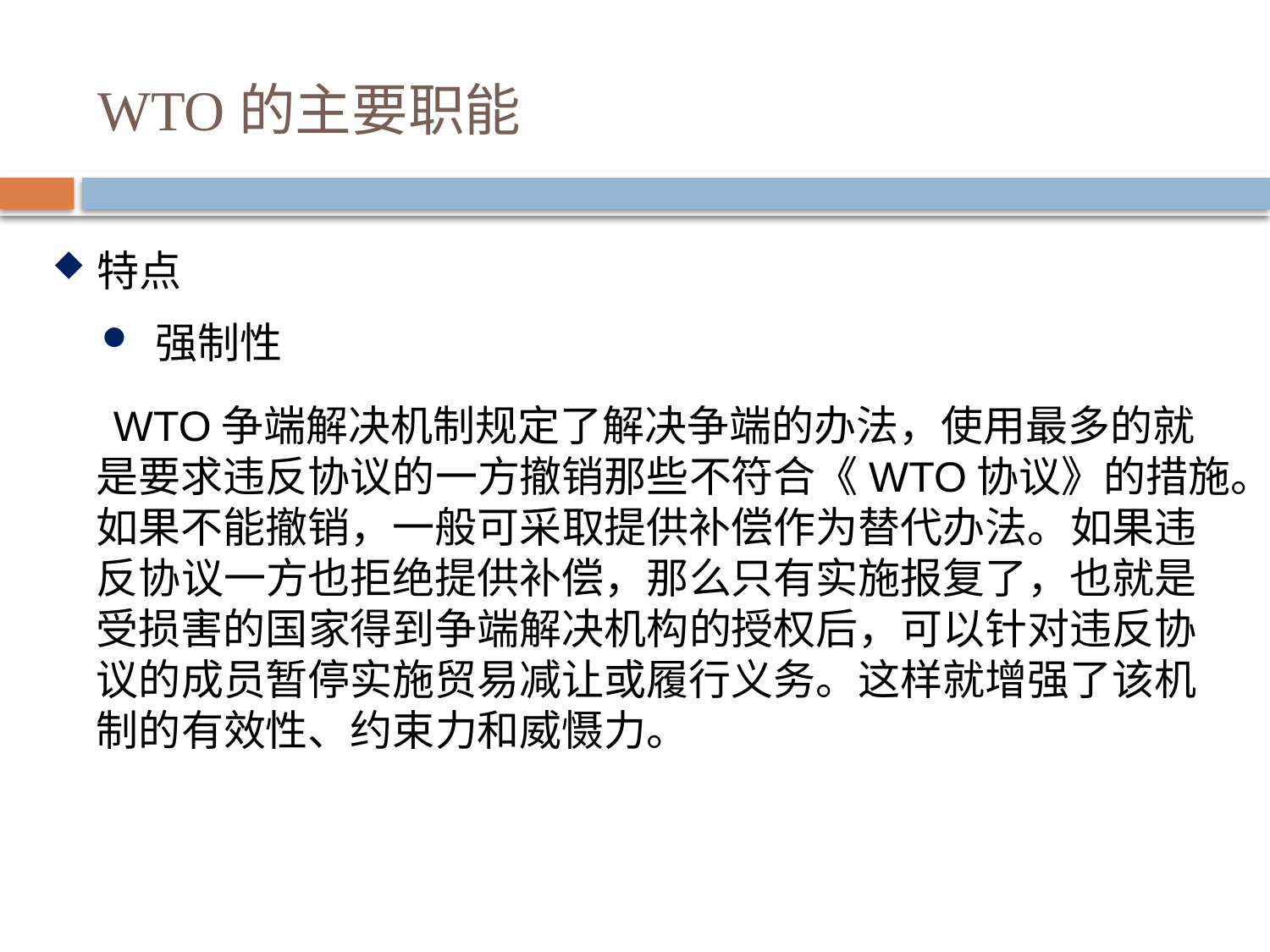

# WTO的主要职能
特点
 强制性
 WTO争端解决机制规定了解决争端的办法，使用最多的就是要求违反协议的一方撤销那些不符合《WTO协议》的措施。如果不能撤销，一般可采取提供补偿作为替代办法。如果违反协议一方也拒绝提供补偿，那么只有实施报复了，也就是受损害的国家得到争端解决机构的授权后，可以针对违反协议的成员暂停实施贸易减让或履行义务。这样就增强了该机制的有效性、约束力和威慑力。